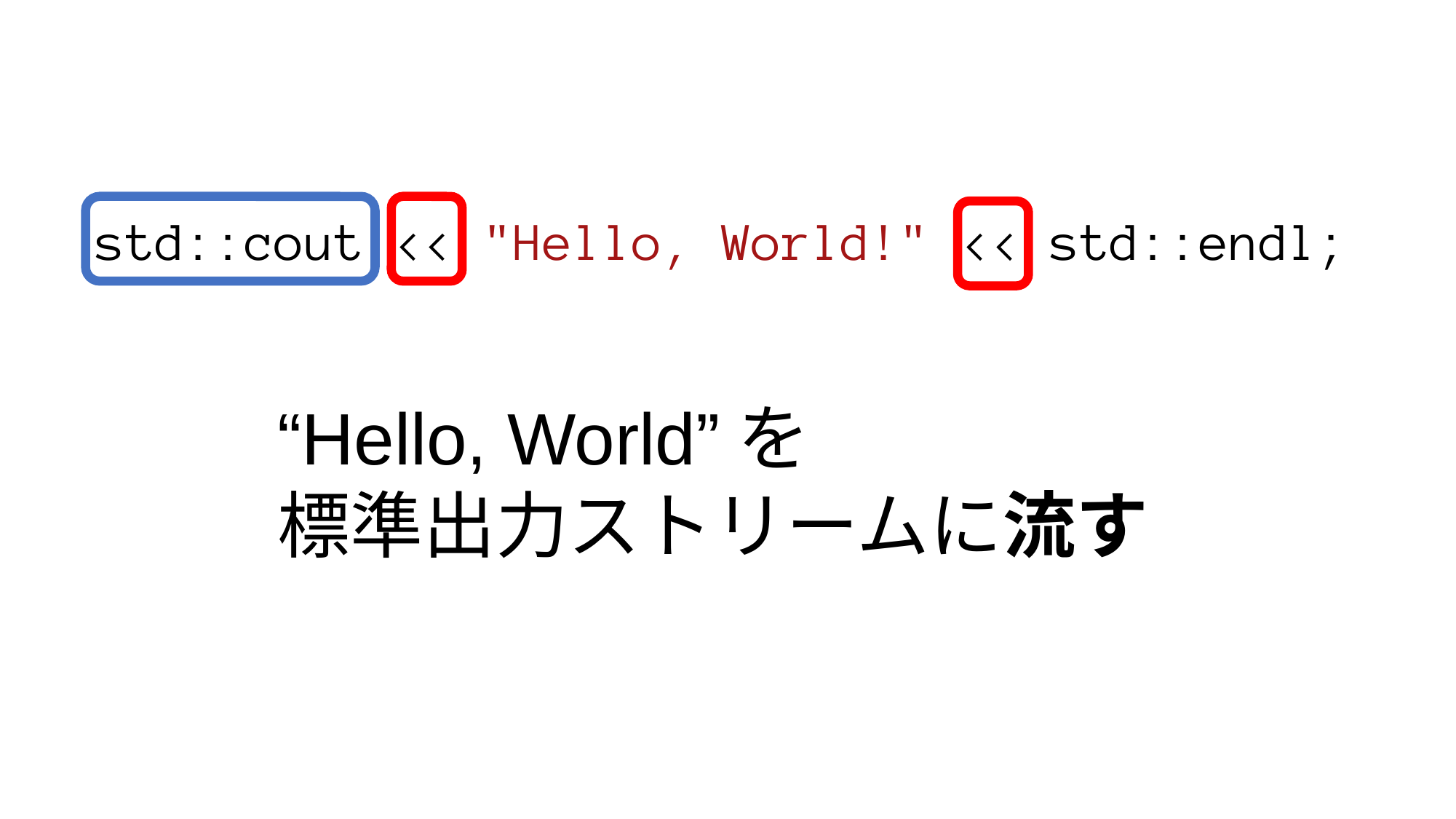

std::cout << "Hello, World!" << std::endl;

“Hello, World”を
標準出力ストリームに流す